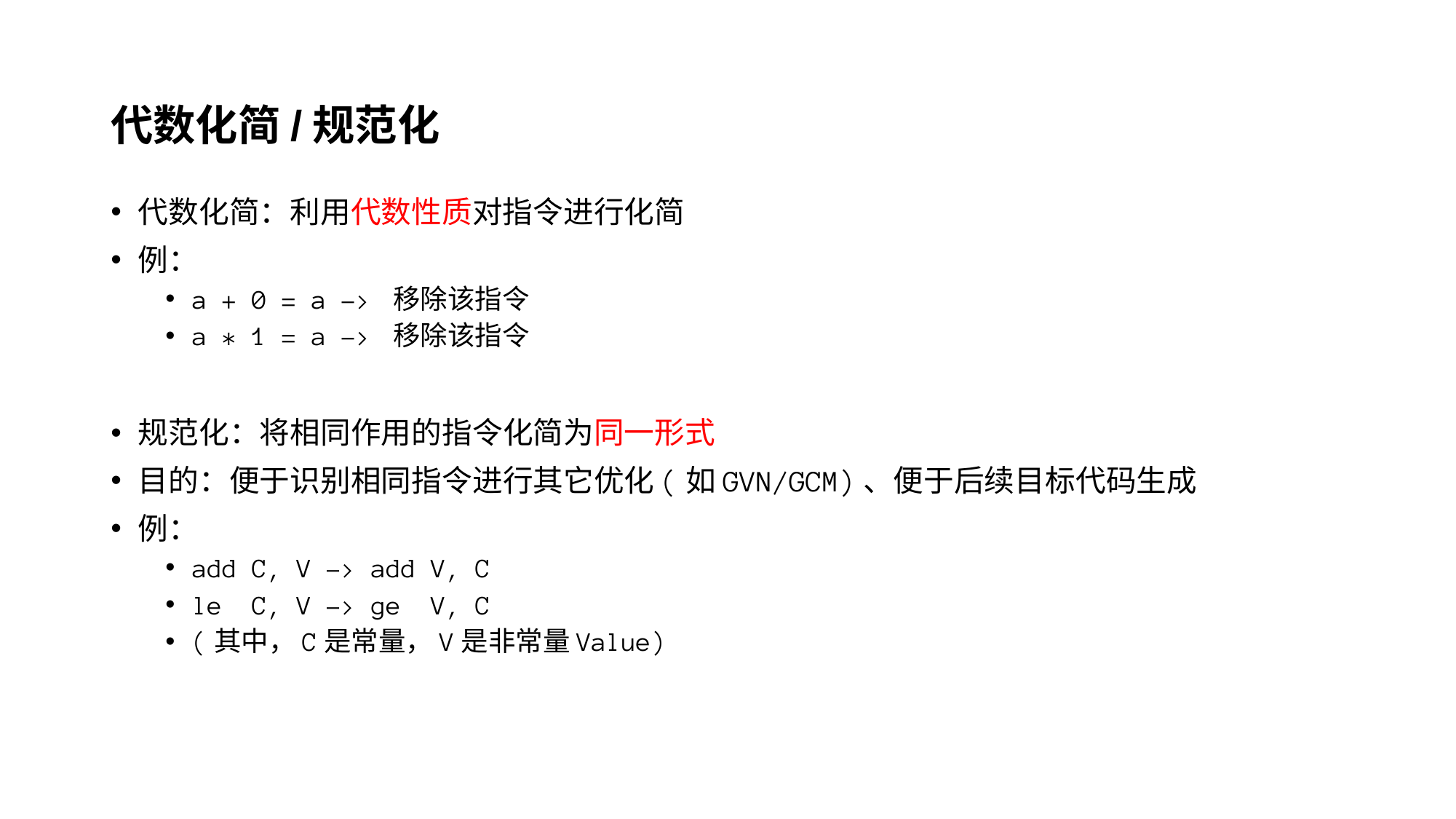

# 代数化简/规范化
代数化简：利用代数性质对指令进行化简
例：
a + 0 = a -> 移除该指令
a * 1 = a -> 移除该指令

规范化：将相同作用的指令化简为同一形式
目的：便于识别相同指令进行其它优化(如GVN/GCM)、便于后续目标代码生成
例：
add C, V -> add V, C
le  C, V -> ge  V, C
(其中，C是常量，V是非常量Value)